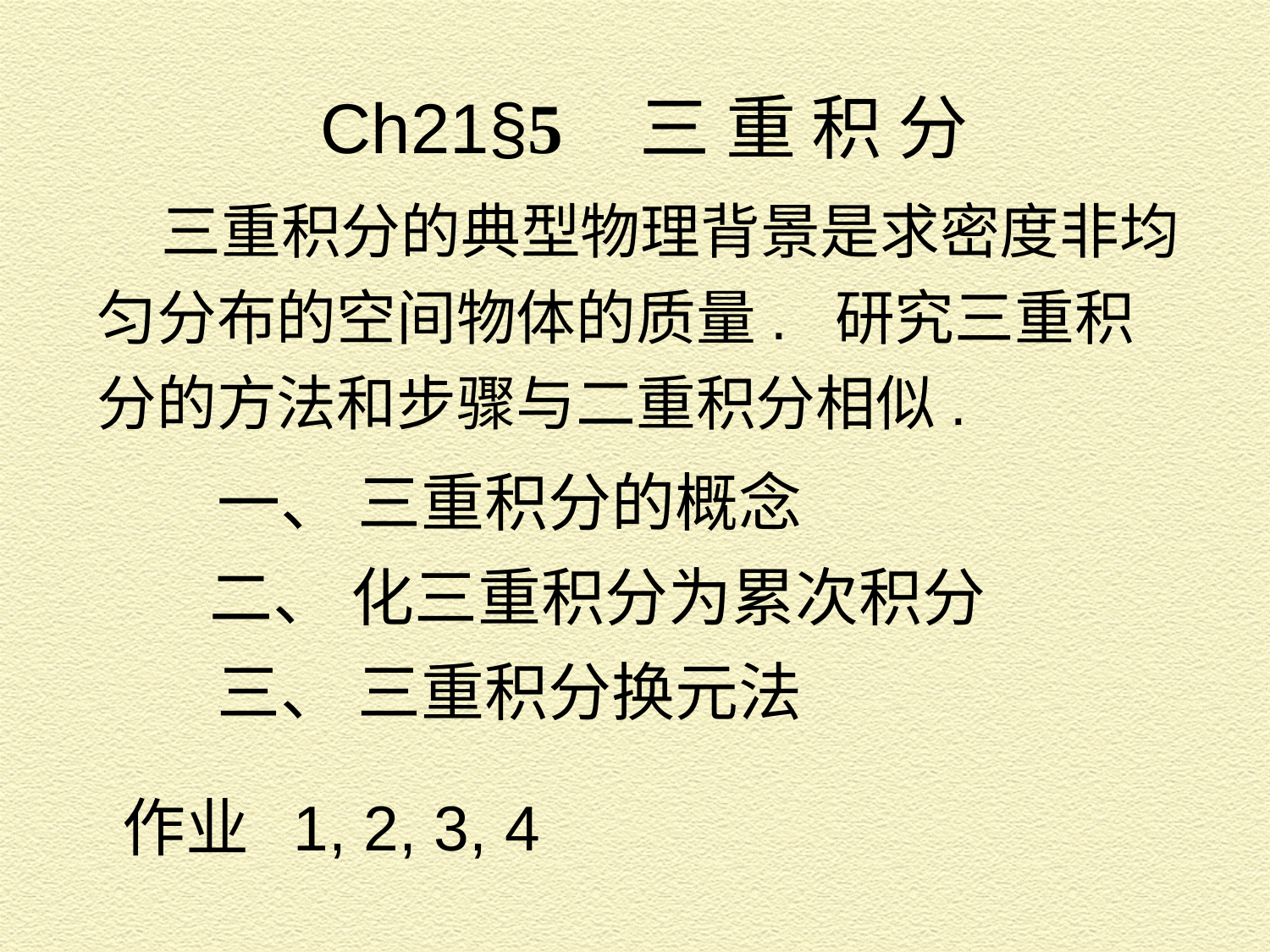

Ch21§5   三 重 积 分
    三重积分的典型物理背景是求密度非均匀分布的空间物体的质量.  研究三重积分的方法和步骤与二重积分相似.
一、 三重积分的概念
二、 化三重积分为累次积分
三、 三重积分换元法
作业  1, 2, 3, 4